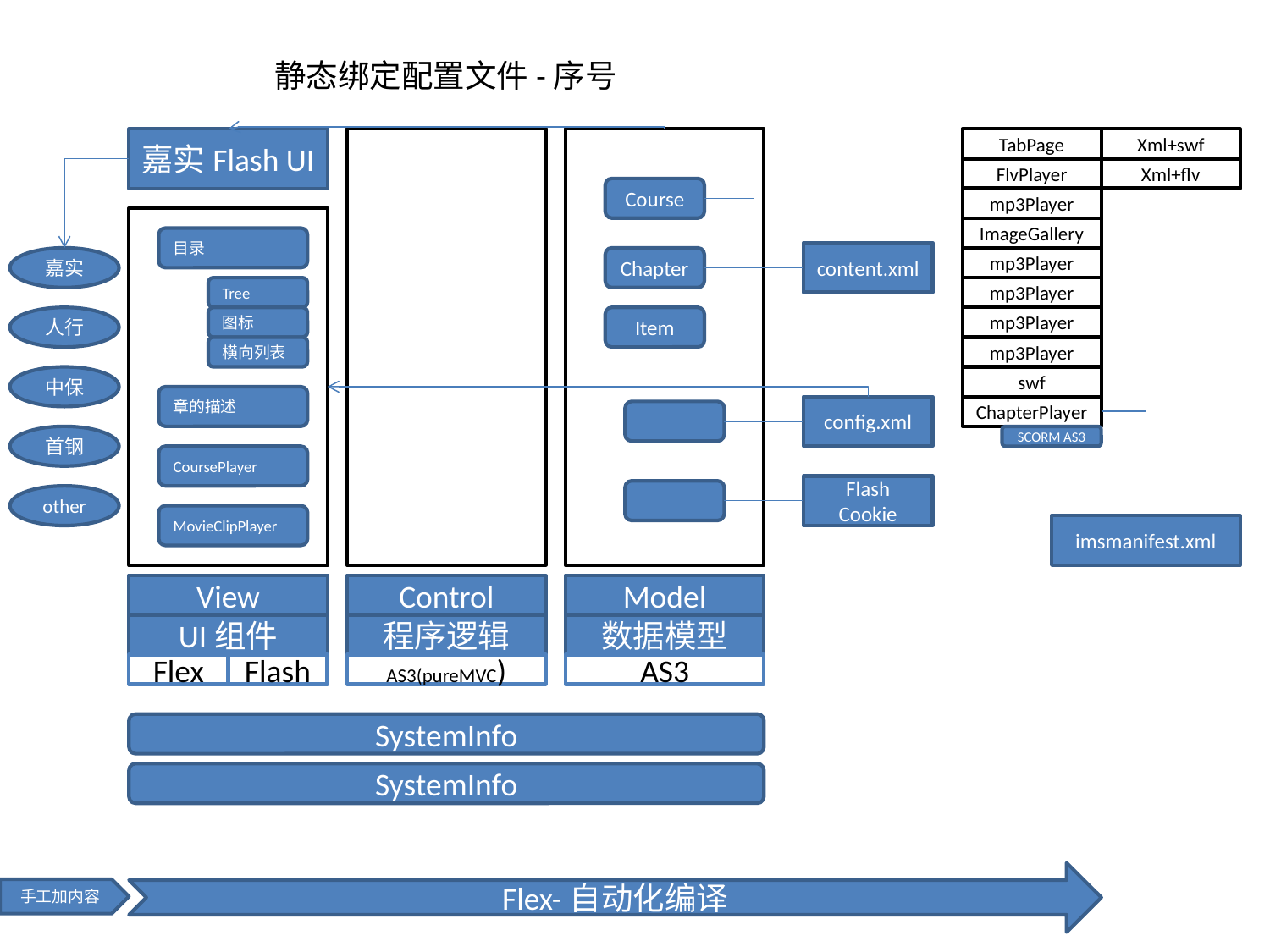

静态绑定配置文件-序号
嘉实Flash UI

TabPage
Xml+swf
FlvPlayer
Xml+flv
Course
mp3Player

ImageGallery
目录
content.xml
嘉实
Chapter
mp3Player
Tree
mp3Player
人行
图标
Item
mp3Player
横向列表
mp3Player
中保
swf
章的描述
config.xml
ChapterPlayer

首钢
SCORM AS3
CoursePlayer
Flash Cookie

other
MovieClipPlayer
imsmanifest.xml
View
Control
Model
UI组件
程序逻辑
数据模型
Flex
Flash
AS3(pureMVC)
AS3
SystemInfo
SystemInfo
Flex-自动化编译
手工加内容